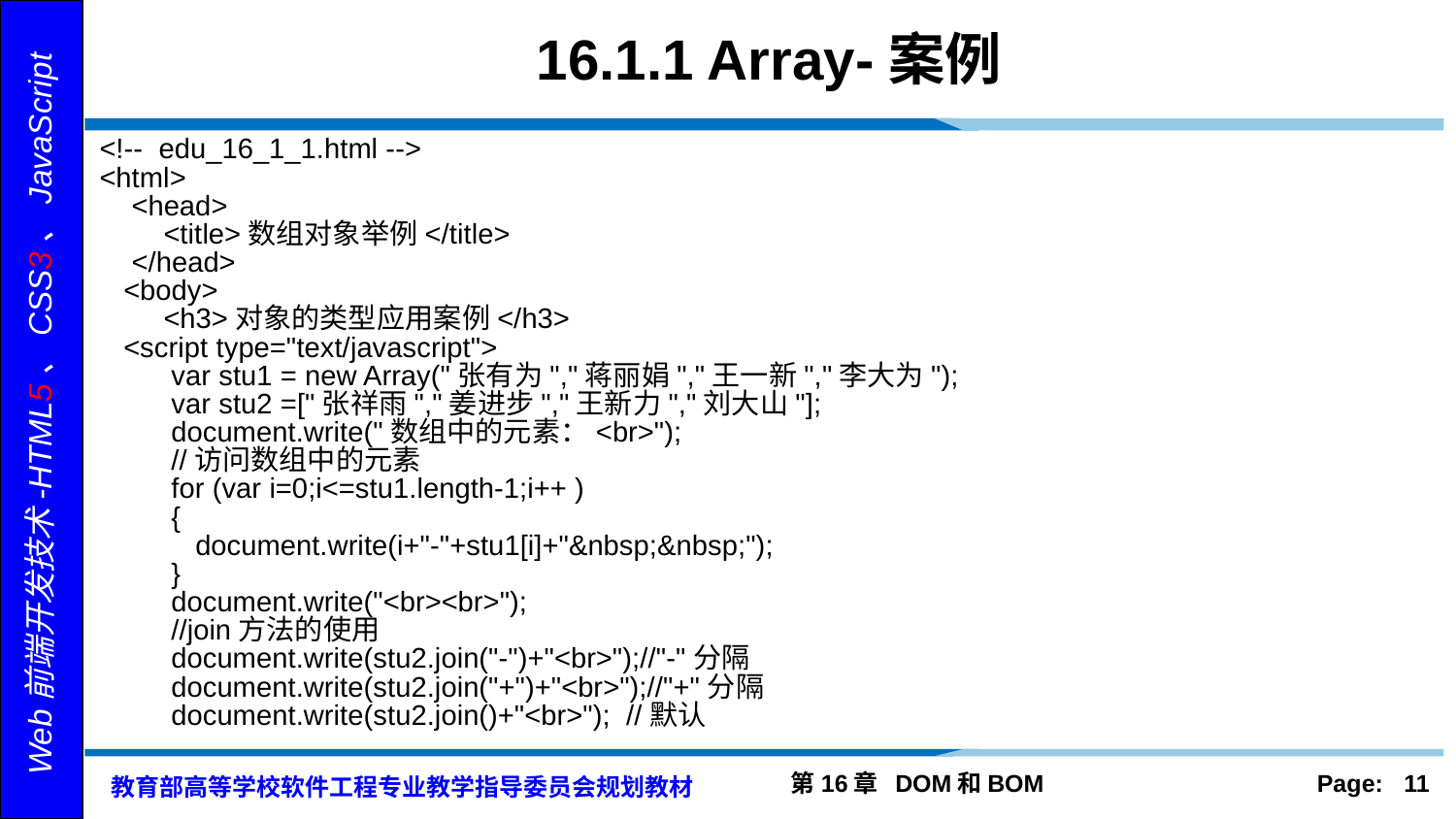

# 16.1.1 Array-案例
<!--  edu_16_1_1.html -->
<html>
    <head>
        <title>数组对象举例</title>
    </head>
   <body>
        <h3>对象的类型应用案例</h3>
   <script type="text/javascript">
var stu1 = new Array("张有为","蒋丽娟","王一新","李大为");
var stu2 =["张祥雨","姜进步","王新力","刘大山"];
document.write("数组中的元素：<br>");
//访问数组中的元素
for (var i=0;i<=stu1.length-1;i++ )
{
   document.write(i+"-"+stu1[i]+"&nbsp;&nbsp;");
}
document.write("<br><br>");
//join方法的使用
document.write(stu2.join("-")+"<br>");//"-"分隔
document.write(stu2.join("+")+"<br>");//"+"分隔
document.write(stu2.join()+"<br>");  //默认